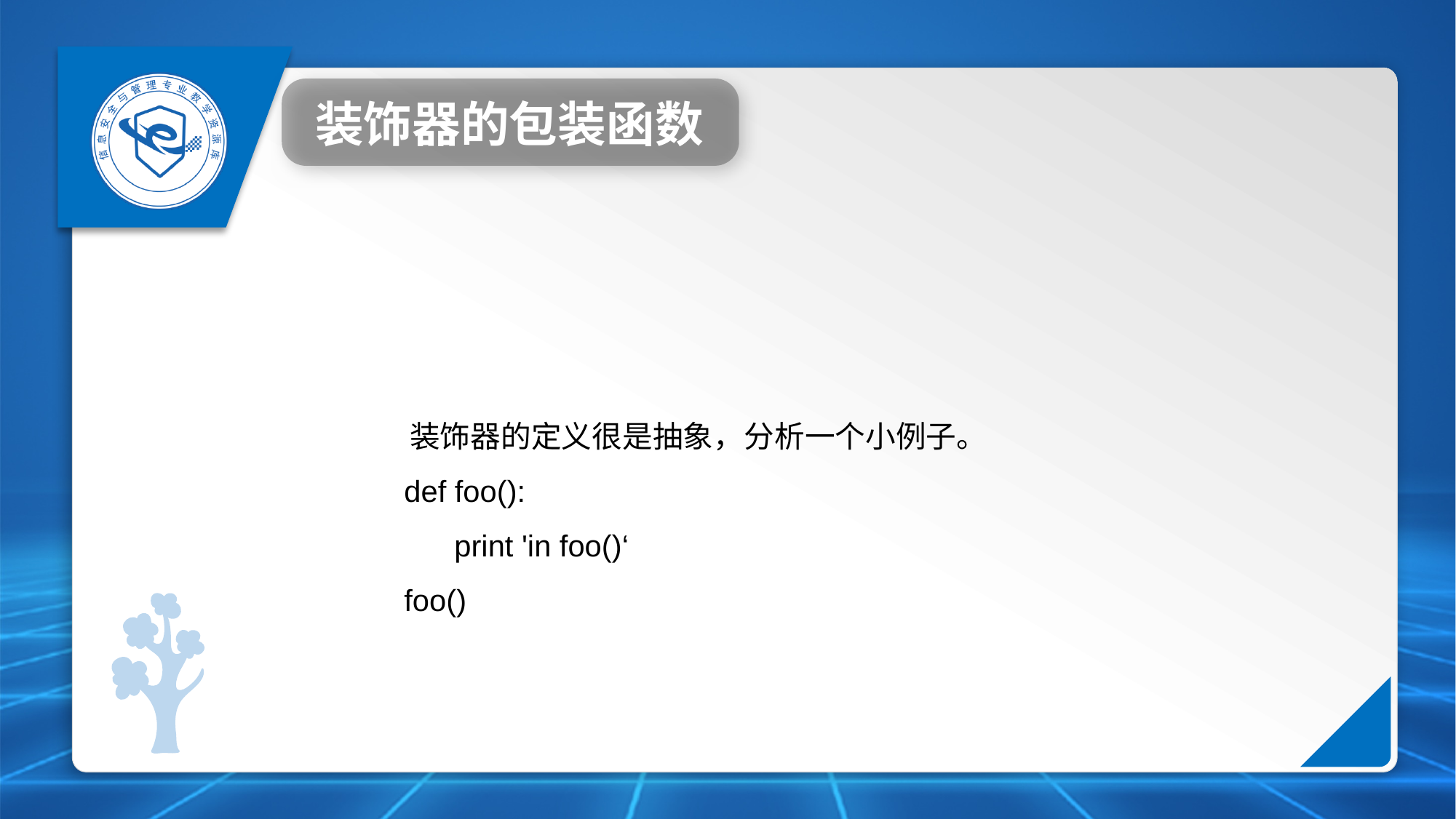

装饰器的包装函数
 装饰器的定义很是抽象，分析一个小例子。
 def foo():
       print 'in foo()‘
 foo()